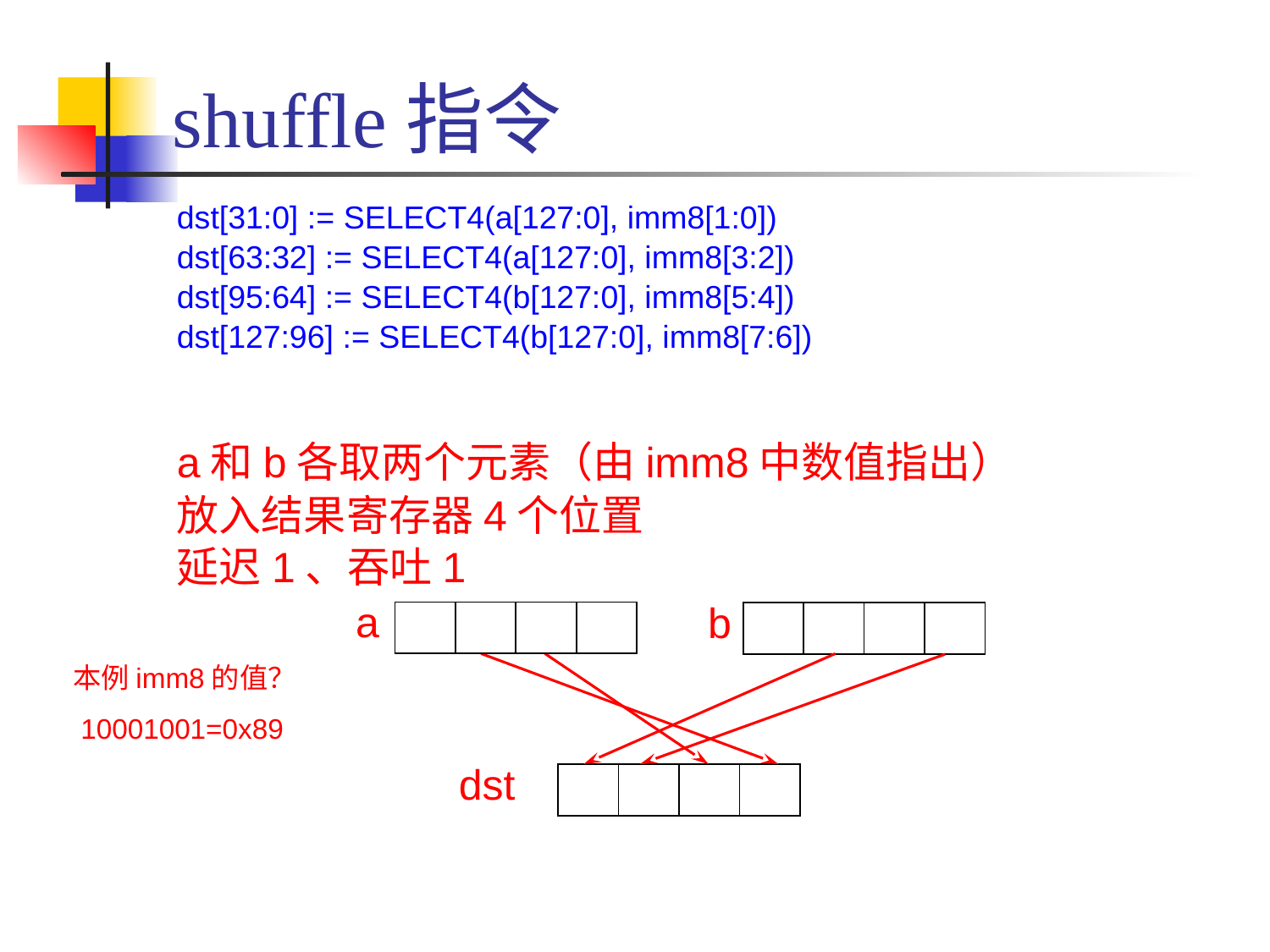

# shuffle指令
dst[31:0] := SELECT4(a[127:0], imm8[1:0])
dst[63:32] := SELECT4(a[127:0], imm8[3:2])
dst[95:64] := SELECT4(b[127:0], imm8[5:4])
dst[127:96] := SELECT4(b[127:0], imm8[7:6])

a和b各取两个元素（由imm8中数值指出）
放入结果寄存器4个位置
延迟1、吞吐1
a
b
|  |  |  |  |
| --- | --- | --- | --- |
|  |  |  |  |
| --- | --- | --- | --- |
本例imm8的值？
10001001=0x89
dst
|  |  |  |  |
| --- | --- | --- | --- |